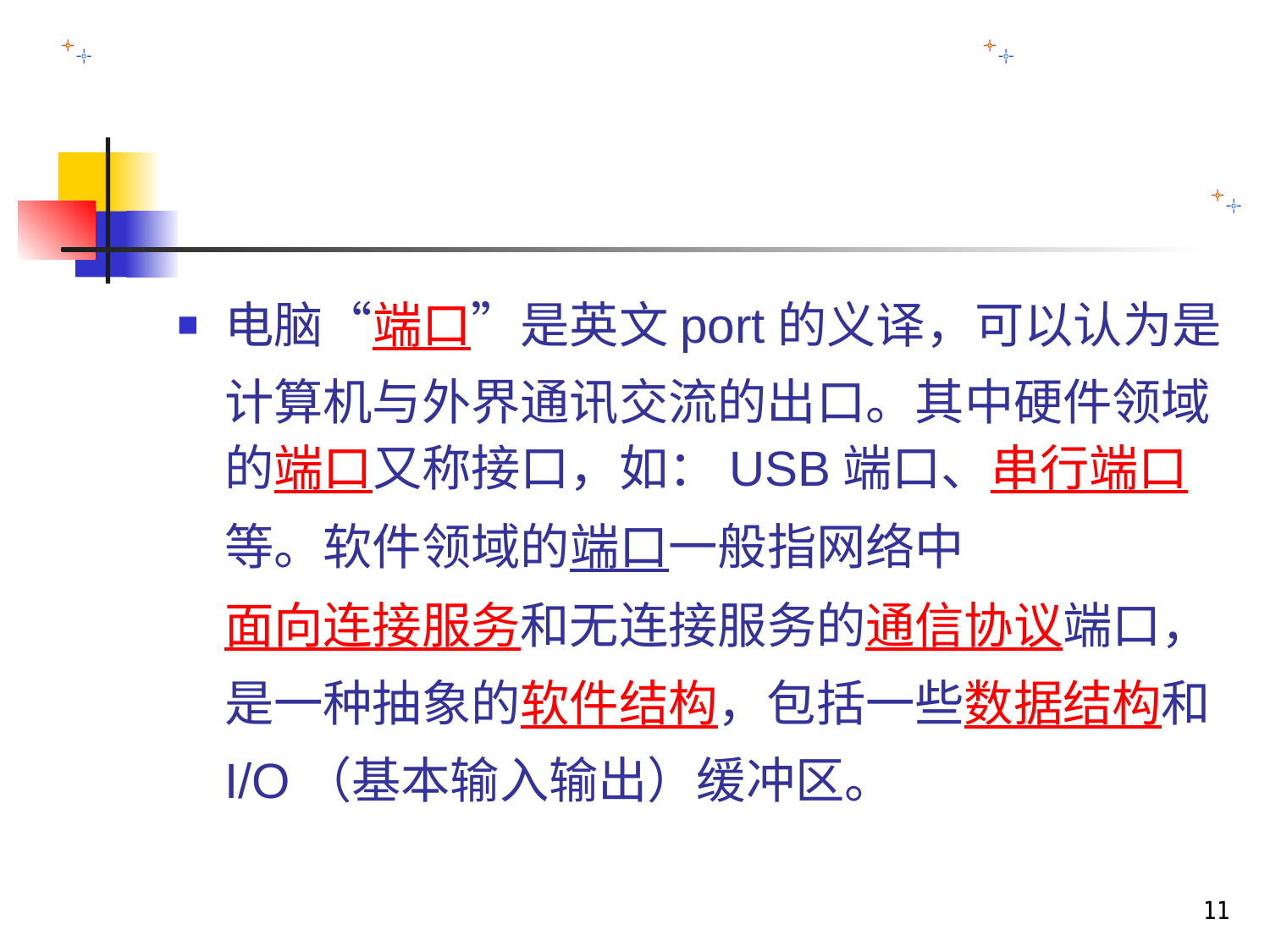

电脑“端口”是英文port的义译，可以认为是计算机与外界通讯交流的出口。其中硬件领域的端口又称接口，如：USB端口、串行端口等。软件领域的端口一般指网络中面向连接服务和无连接服务的通信协议端口，是一种抽象的软件结构，包括一些数据结构和I/O（基本输入输出）缓冲区。
11